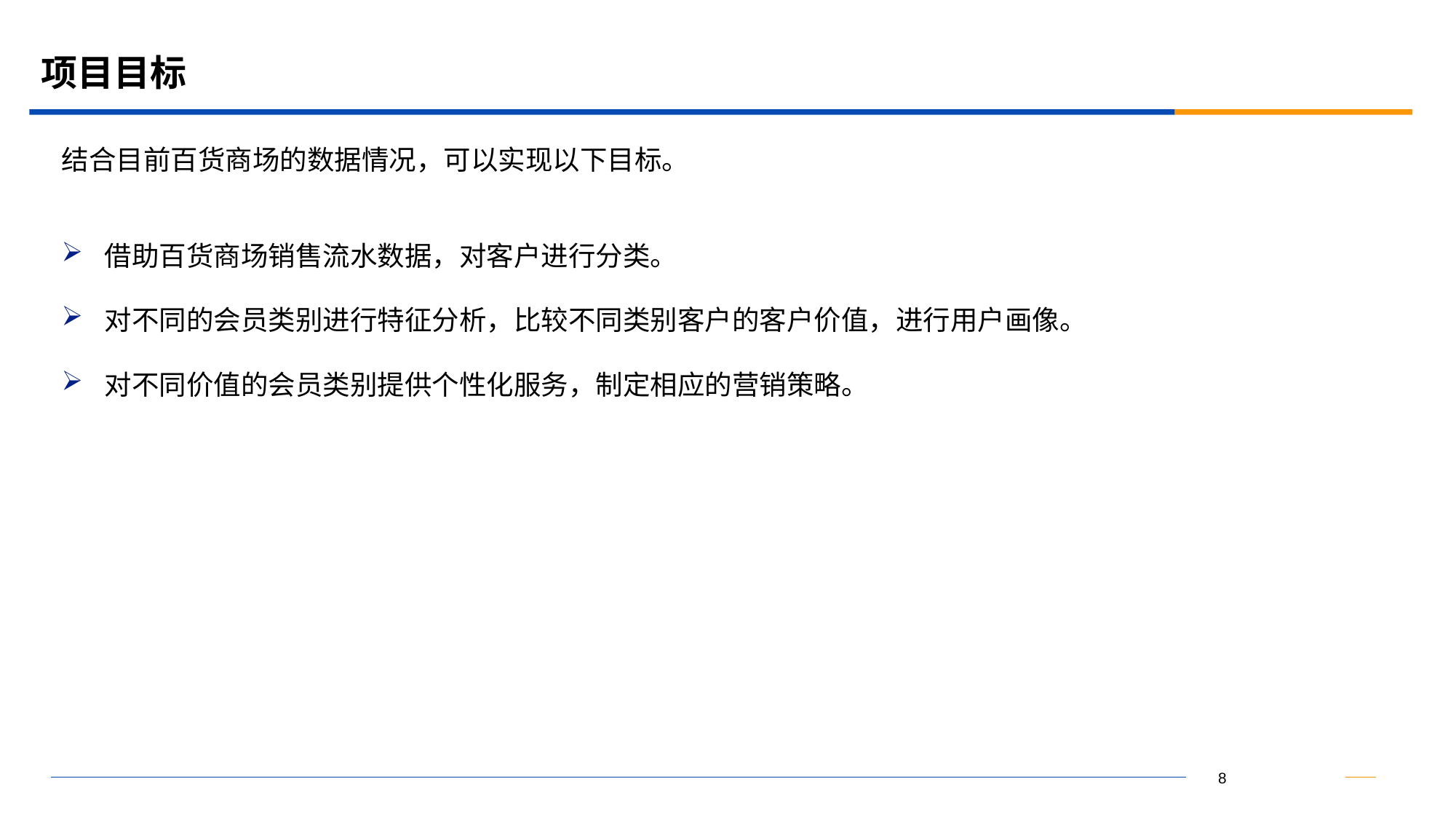

# 项目目标
结合目前百货商场的数据情况，可以实现以下目标。
借助百货商场销售流水数据，对客户进行分类。
对不同的会员类别进行特征分析，比较不同类别客户的客户价值，进行用户画像。
对不同价值的会员类别提供个性化服务，制定相应的营销策略。